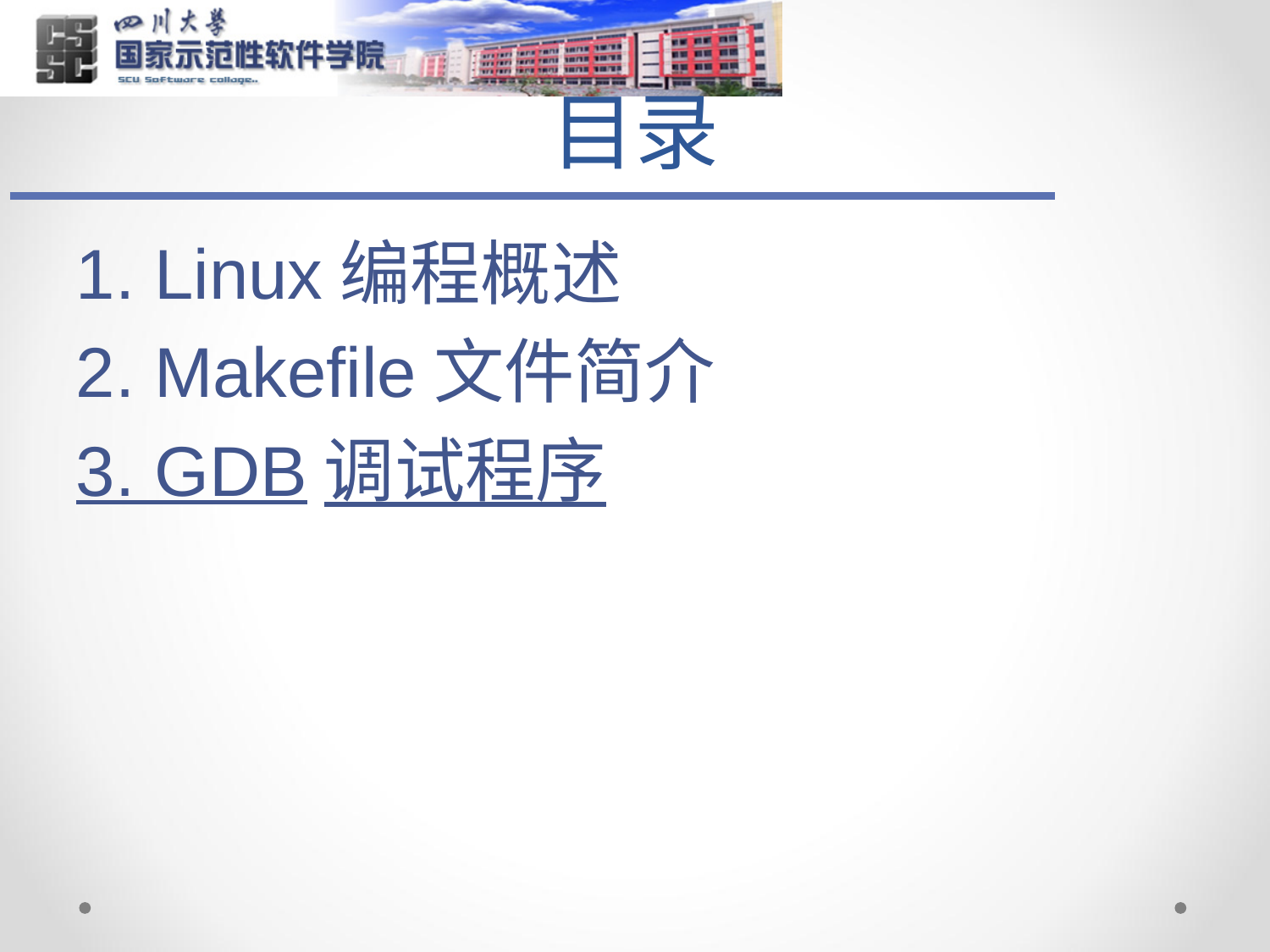

# 目录
1. Linux编程概述
2. Makefile文件简介
3. GDB调试程序